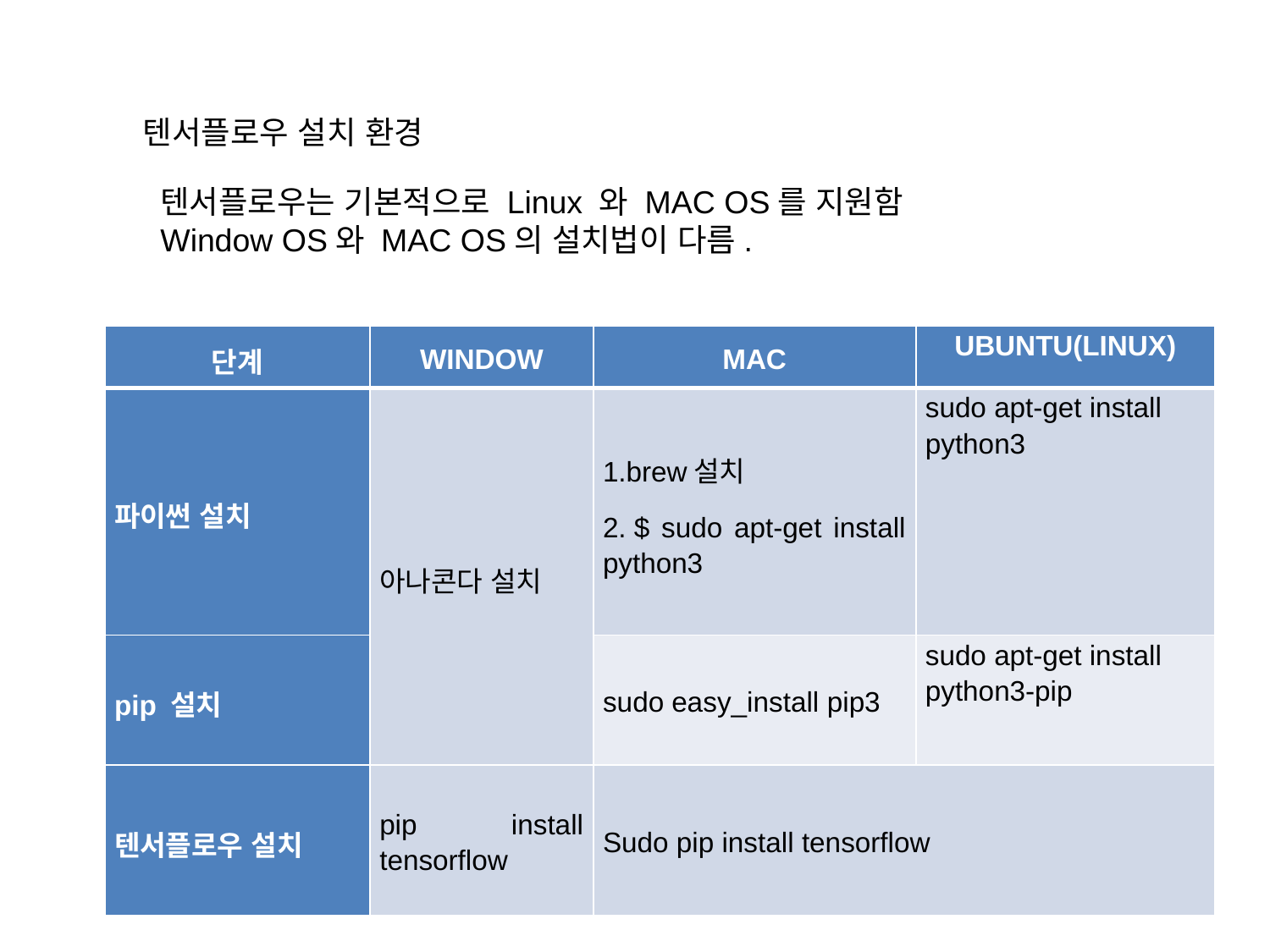

텐서플로우 설치 환경
텐서플로우는 기본적으로 Linux 와 MAC OS를 지원함
Window OS와 MAC OS의 설치법이 다름.
| 단계 | WINDOW | MAC | UBUNTU(LINUX) |
| --- | --- | --- | --- |
| 파이썬 설치 | 아나콘다 설치 | 1.brew설치 2. $ sudo apt-get install python3 | sudo apt-get install python3 |
| pip 설치 |  | sudo easy\_install pip3 | sudo apt-get install python3-pip |
| 텐서플로우 설치 | pip install tensorflow | Sudo pip install tensorflow |  |